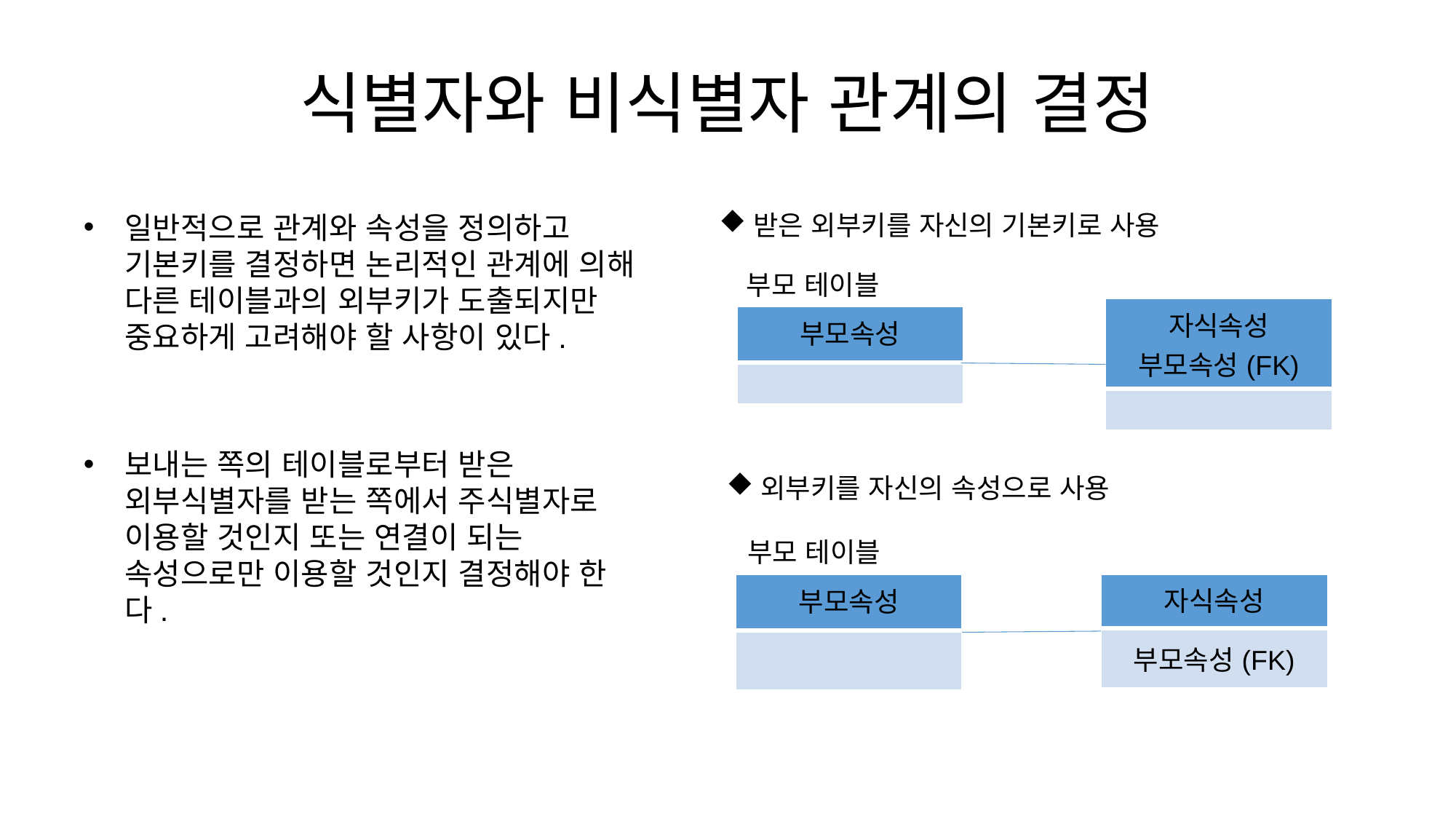

# 식별자와 비식별자 관계의 결정
일반적으로 관계와 속성을 정의하고 기본키를 결정하면 논리적인 관계에 의해 다른 테이블과의 외부키가 도출되지만 중요하게 고려해야 할 사항이 있다.

보내는 쪽의 테이블로부터 받은 외부식별자를 받는 쪽에서 주식별자로 이용할 것인지 또는 연결이 되는 속성으로만 이용할 것인지 결정해야 한다.
받은 외부키를 자신의 기본키로 사용
부모 테이블
| 자식속성 부모속성(FK) |
| --- |
|  |
| 부모속성 |
| --- |
|  |
외부키를 자신의 속성으로 사용
부모 테이블
| 자식속성 |
| --- |
| 부모속성(FK) |
| 부모속성 |
| --- |
|  |